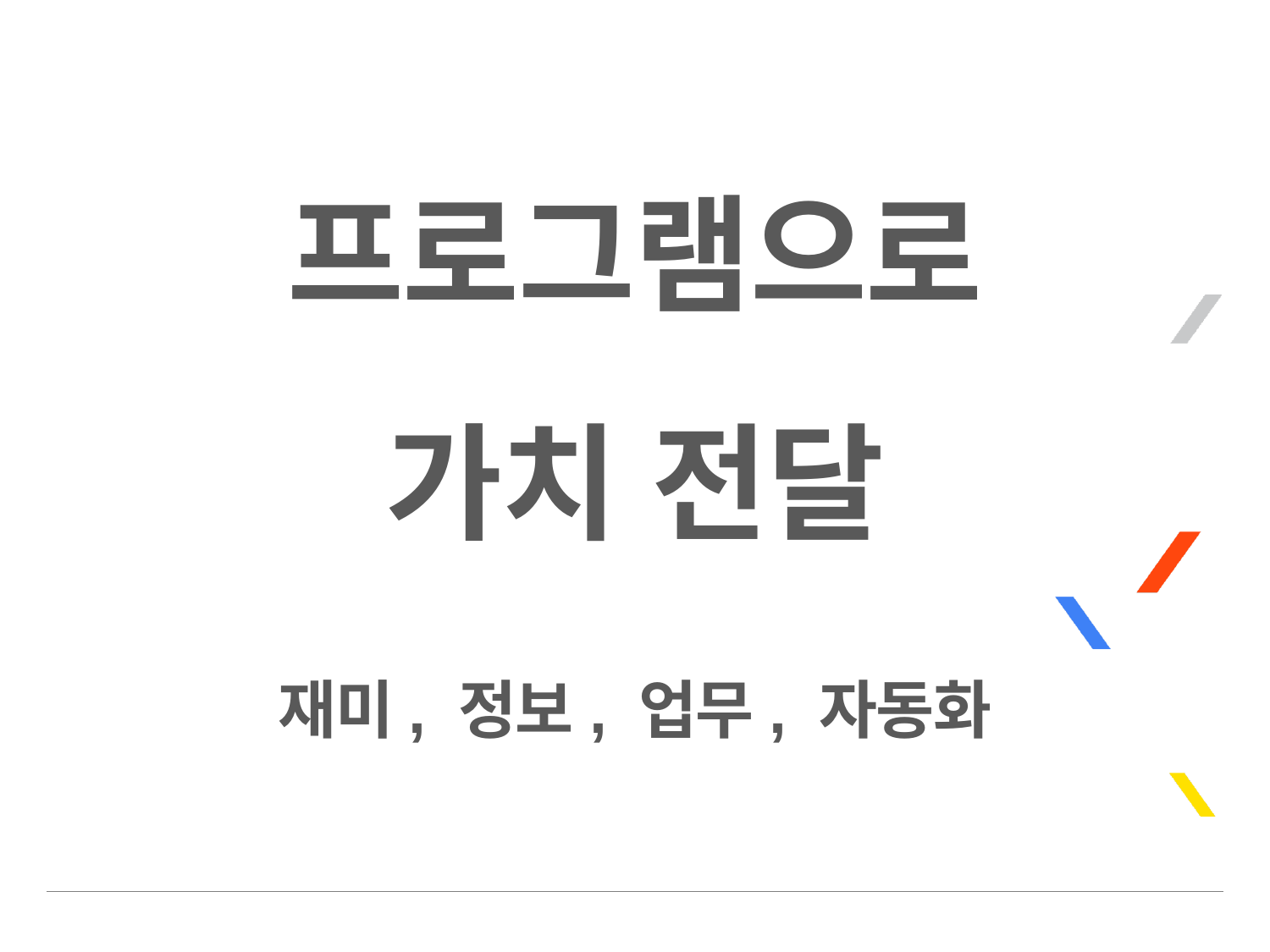

# 프로그램으로 가치 전달 재미, 정보, 업무, 자동화